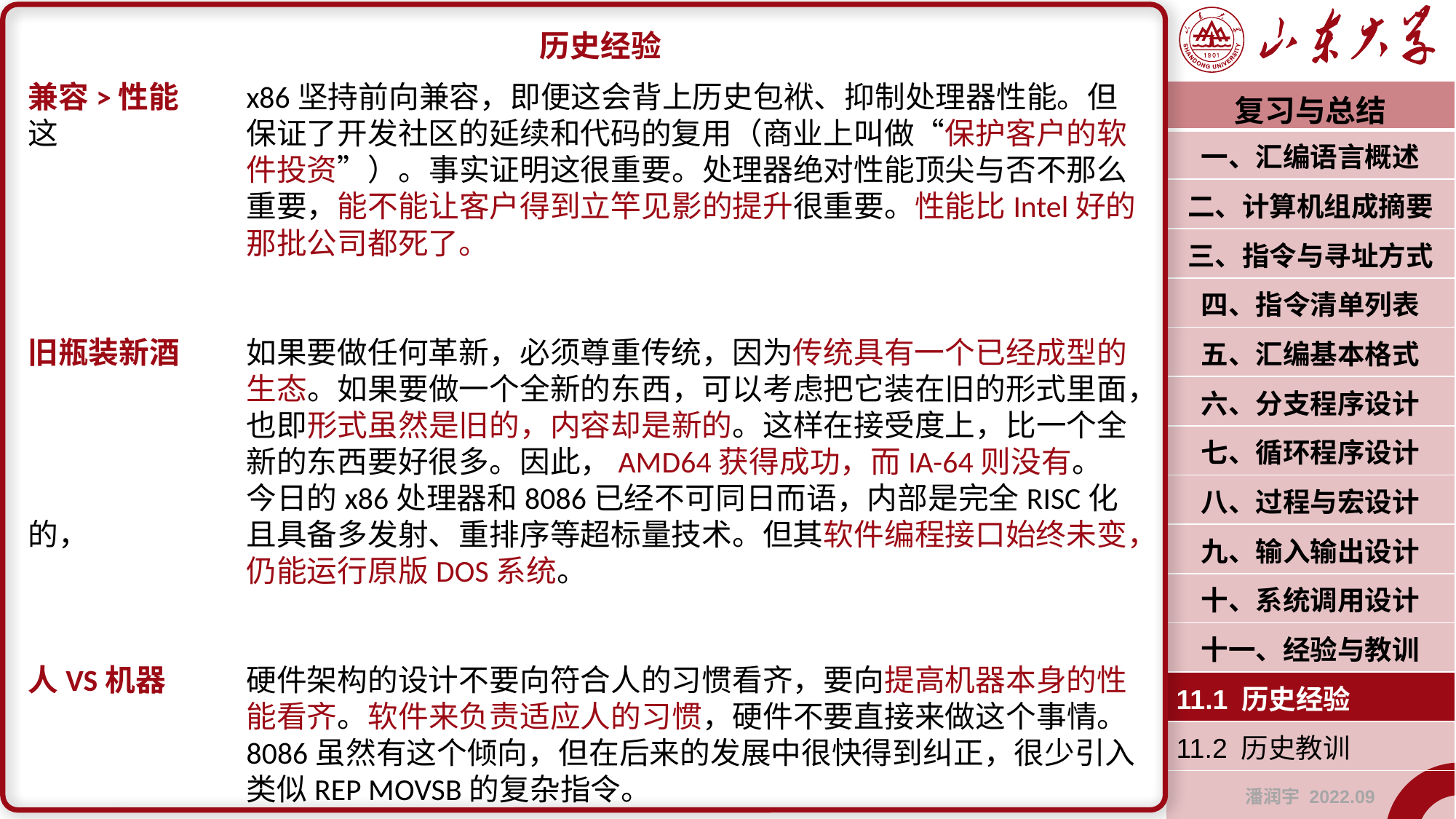

历史经验
兼容>性能	x86坚持前向兼容，即便这会背上历史包袱、抑制处理器性能。但这		保证了开发社区的延续和代码的复用（商业上叫做“保护客户的软		件投资”）。事实证明这很重要。处理器绝对性能顶尖与否不那么		重要，能不能让客户得到立竿见影的提升很重要。性能比Intel好的		那批公司都死了。

旧瓶装新酒	如果要做任何革新，必须尊重传统，因为传统具有一个已经成型的		生态。如果要做一个全新的东西，可以考虑把它装在旧的形式里面，		也即形式虽然是旧的，内容却是新的。这样在接受度上，比一个全		新的东西要好很多。因此，AMD64获得成功，而IA-64则没有。
		今日的x86处理器和8086已经不可同日而语，内部是完全RISC化的，		且具备多发射、重排序等超标量技术。但其软件编程接口始终未变，		仍能运行原版DOS系统。

人VS机器	硬件架构的设计不要向符合人的习惯看齐，要向提高机器本身的性		能看齐。软件来负责适应人的习惯，硬件不要直接来做这个事情。		8086虽然有这个倾向，但在后来的发展中很快得到纠正，很少引入		类似REP MOVSB的复杂指令。
| 复习与总结 |
| --- |
| 一、汇编语言概述 |
| 二、计算机组成摘要 |
| 三、指令与寻址方式 |
| 四、指令清单列表 |
| 五、汇编基本格式 |
| 六、分支程序设计 |
| 七、循环程序设计 |
| 八、过程与宏设计 |
| 九、输入输出设计 |
| 十、系统调用设计 |
| 十一、经验与教训 |
| 11.1 历史经验 |
| 11.2 历史教训 |
| 潘润宇 2022.09 |